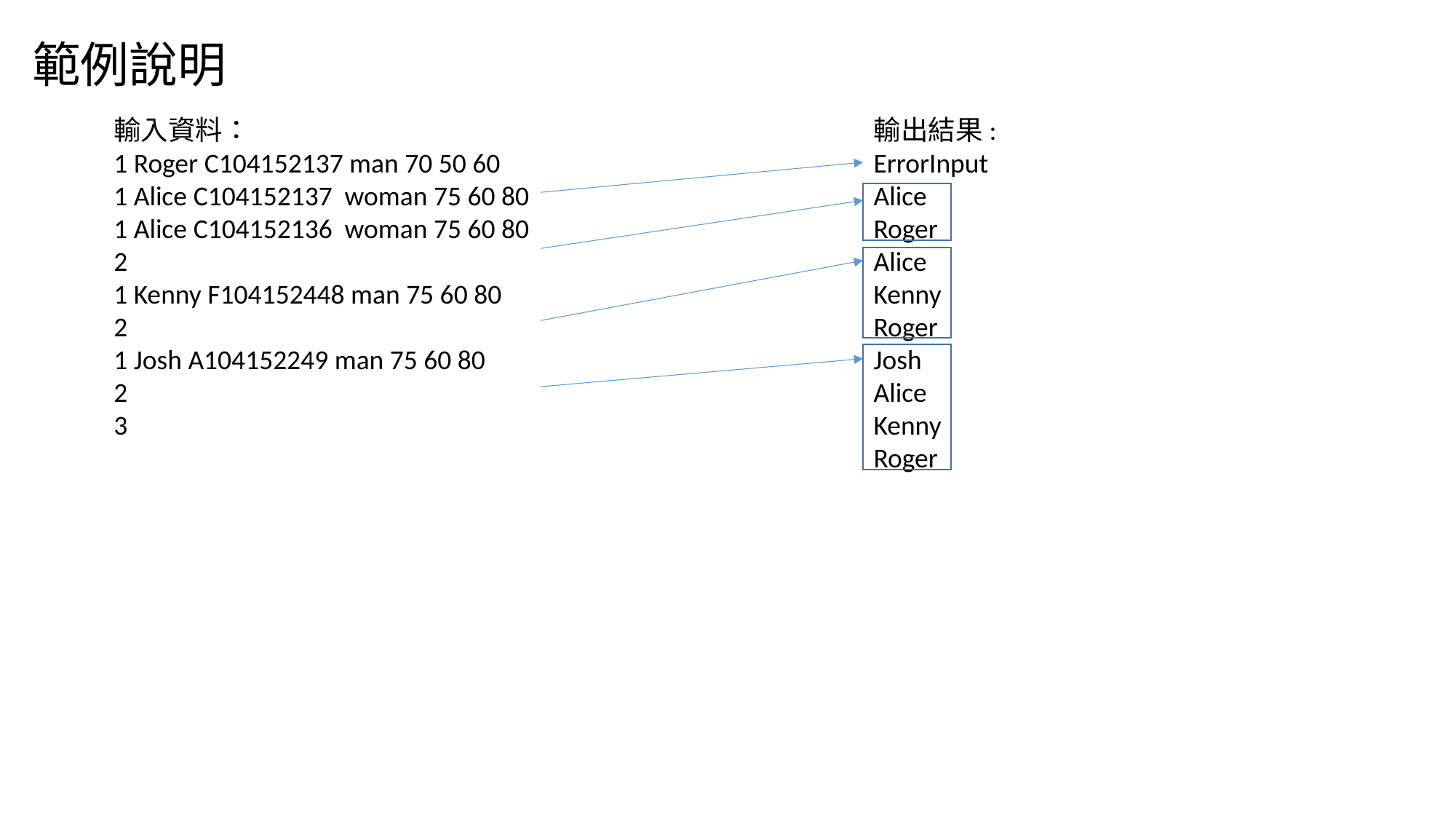

# 範例說明
輸入資料：
1 Roger C104152137 man 70 50 60
1 Alice C104152137  woman 75 60 80
1 Alice C104152136  woman 75 60 80
2
1 Kenny F104152448 man 75 60 80
2
1 Josh A104152249 man 75 60 80
2
3
輸出結果:
ErrorInput
Alice
Roger
Alice
Kenny
Roger
Josh
Alice
Kenny
Roger